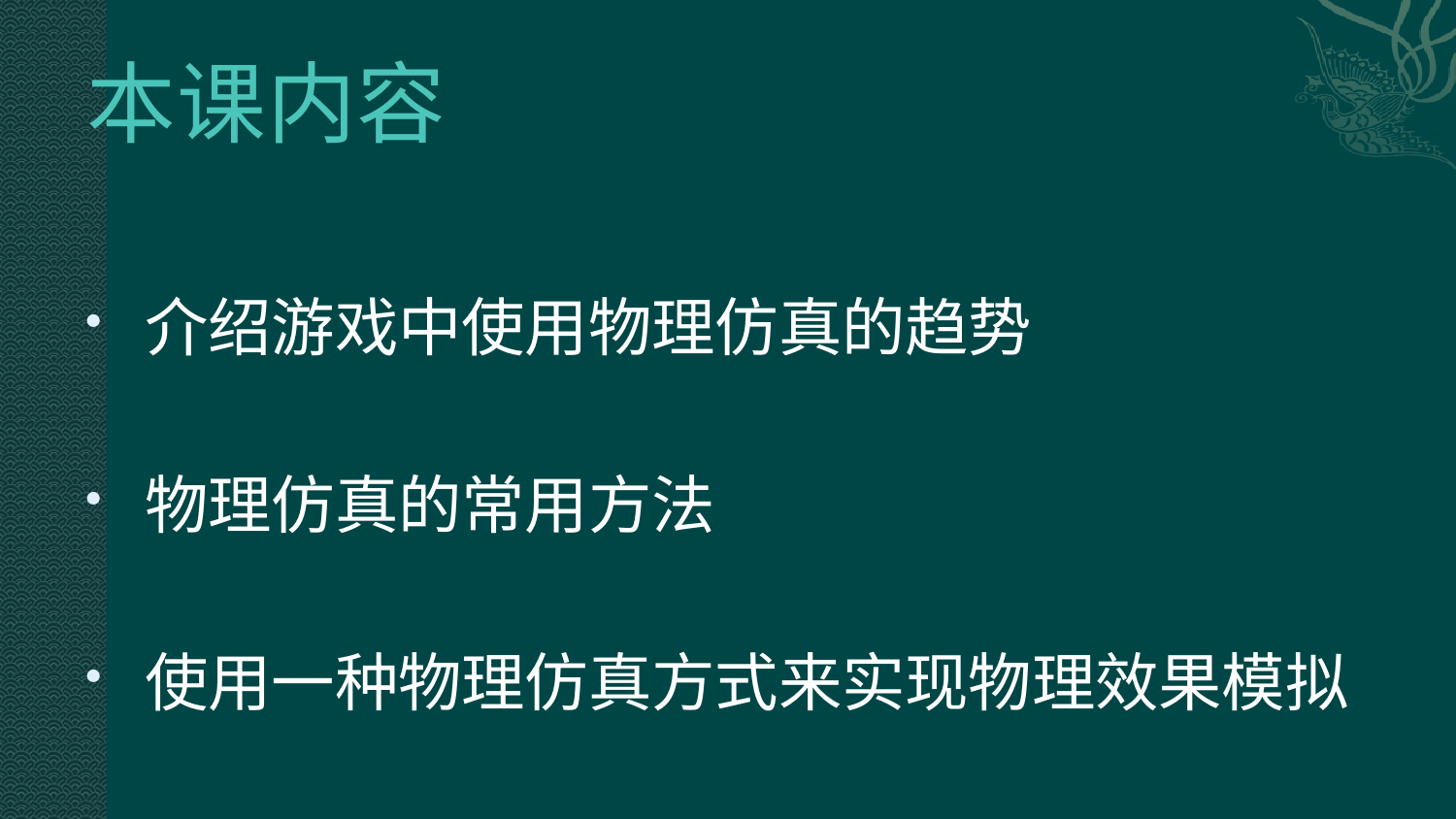

# 本课内容

介绍游戏中使用物理仿真的趋势

物理仿真的常用方法

使用一种物理仿真方式来实现物理效果模拟